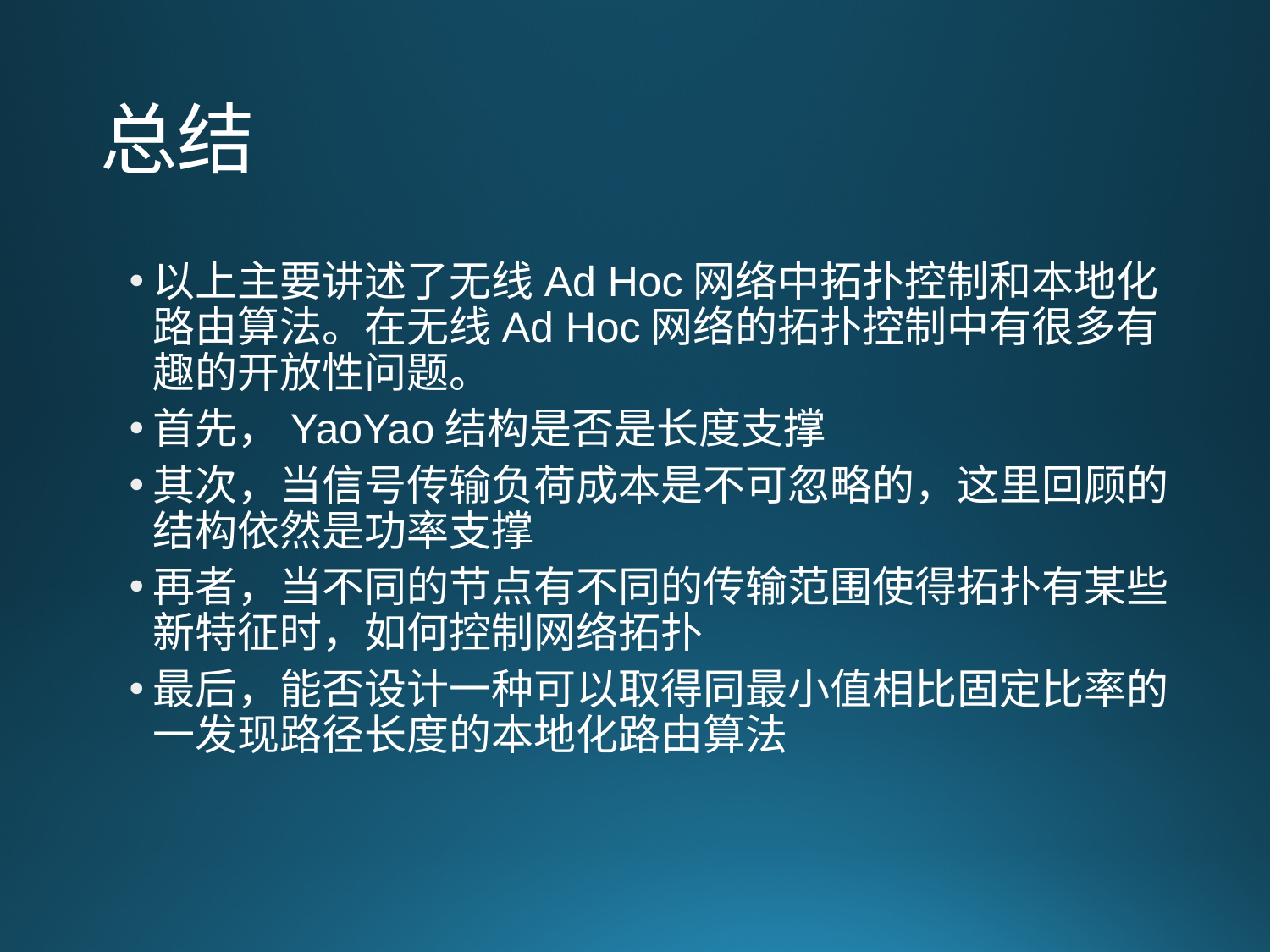

# 总结
以上主要讲述了无线Ad Hoc网络中拓扑控制和本地化路由算法。在无线Ad Hoc网络的拓扑控制中有很多有趣的开放性问题。
首先，YaoYao结构是否是长度支撑
其次，当信号传输负荷成本是不可忽略的，这里回顾的结构依然是功率支撑
再者，当不同的节点有不同的传输范围使得拓扑有某些新特征时，如何控制网络拓扑
最后，能否设计一种可以取得同最小值相比固定比率的一发现路径长度的本地化路由算法